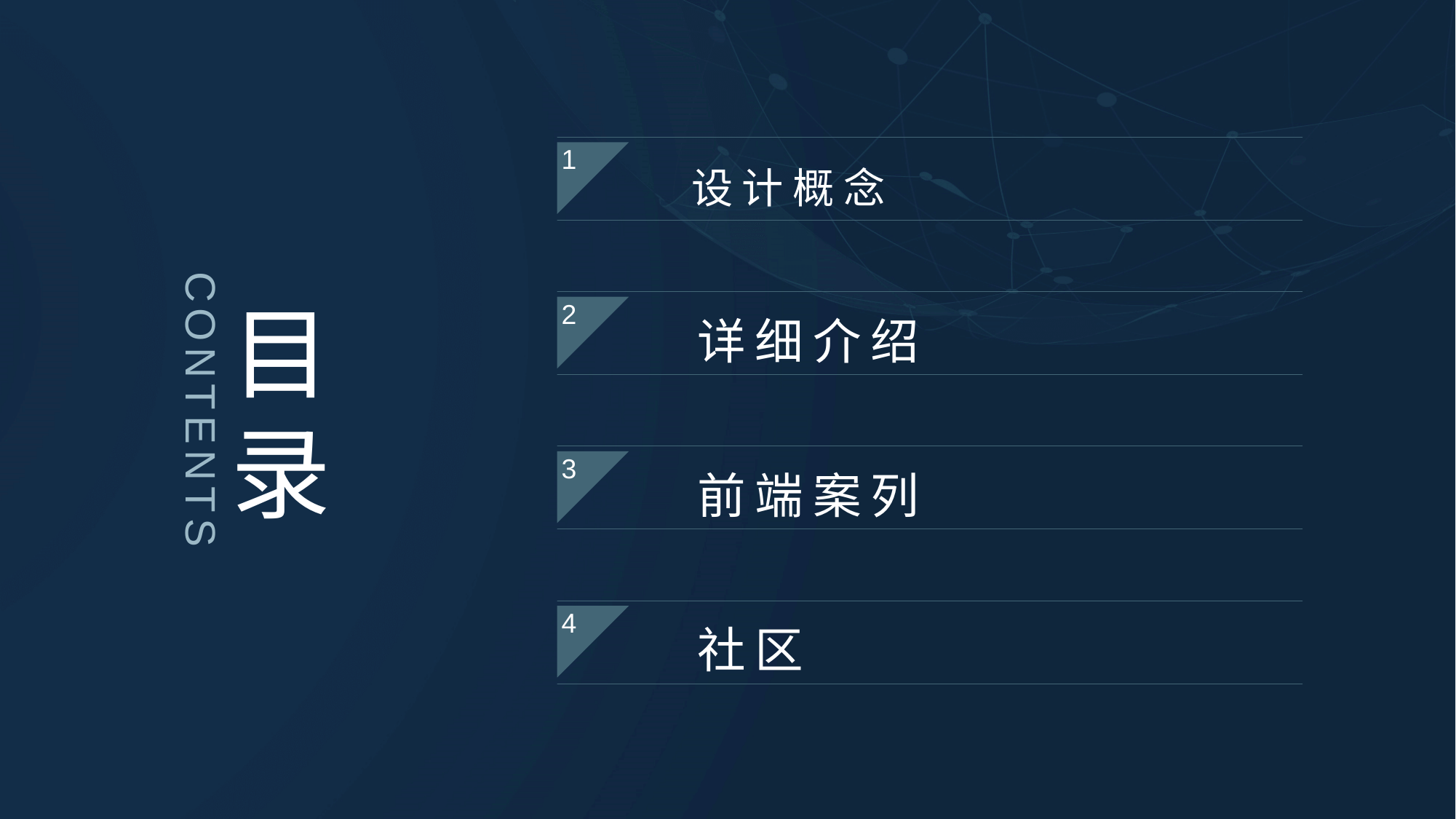

设计概念
1
   详细介绍
2
   前端案列
3
   社区
4
目
录
CONTENTS